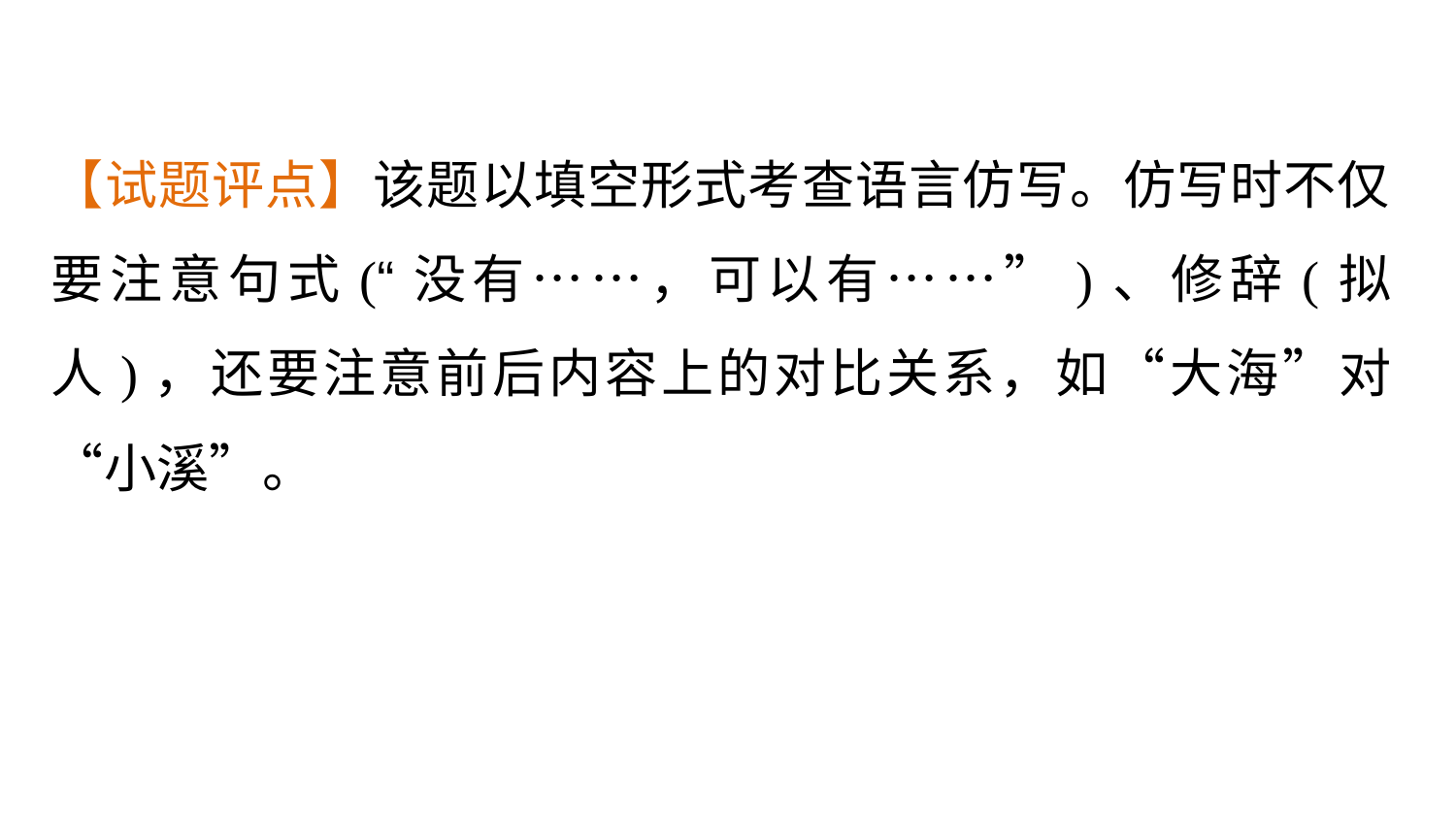

【试题评点】该题以填空形式考查语言仿写。仿写时不仅要注意句式(“没有……，可以有……”)、修辞(拟人)，还要注意前后内容上的对比关系，如“大海”对“小溪”。